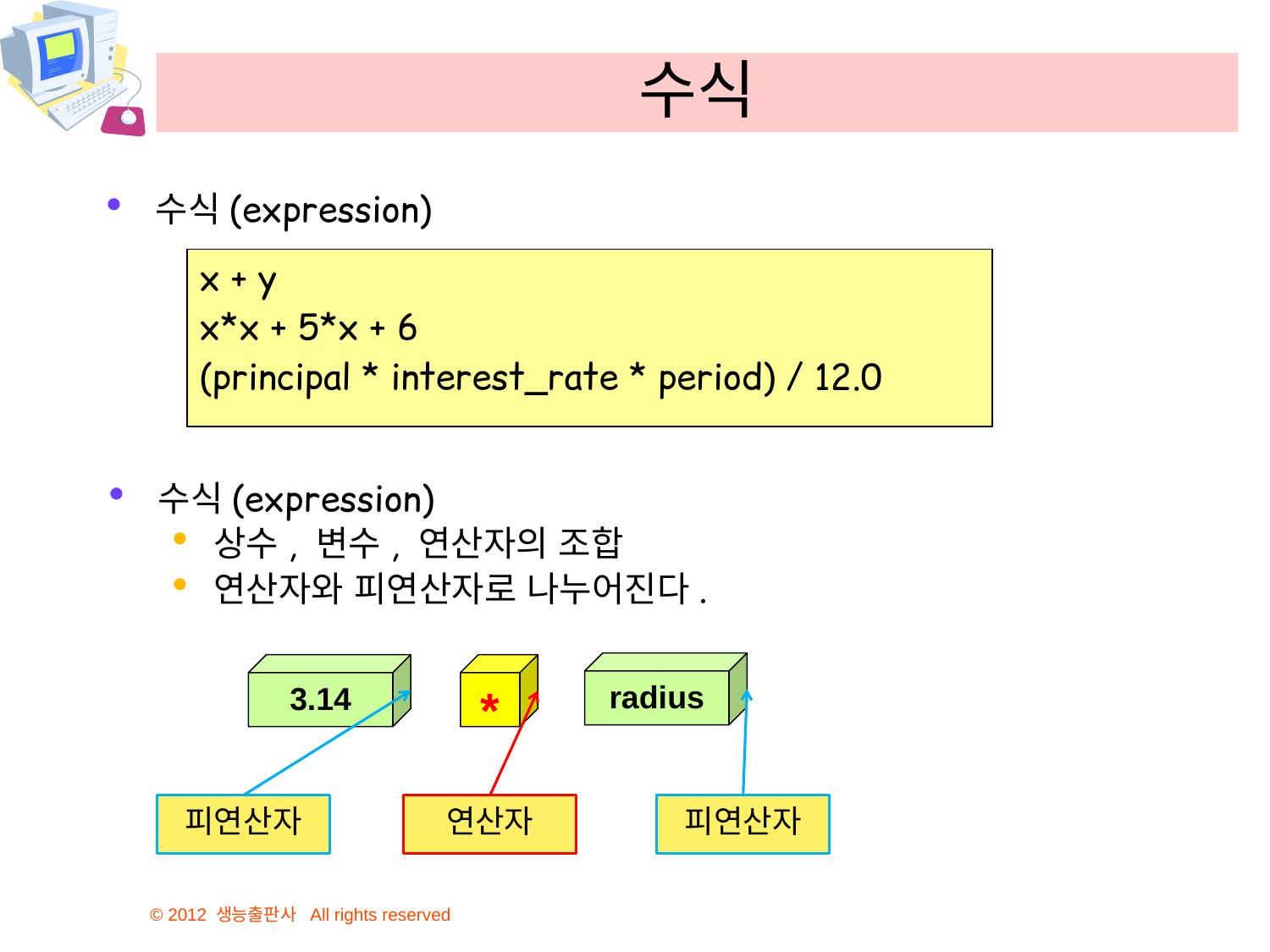

# 수식
수식(expression)
x + y
x*x + 5*x + 6
(principal * interest_rate * period) / 12.0
수식(expression)
상수, 변수, 연산자의 조합
연산자와 피연산자로 나누어진다.
radius
3.14
*
피연산자
피연산자
연산자